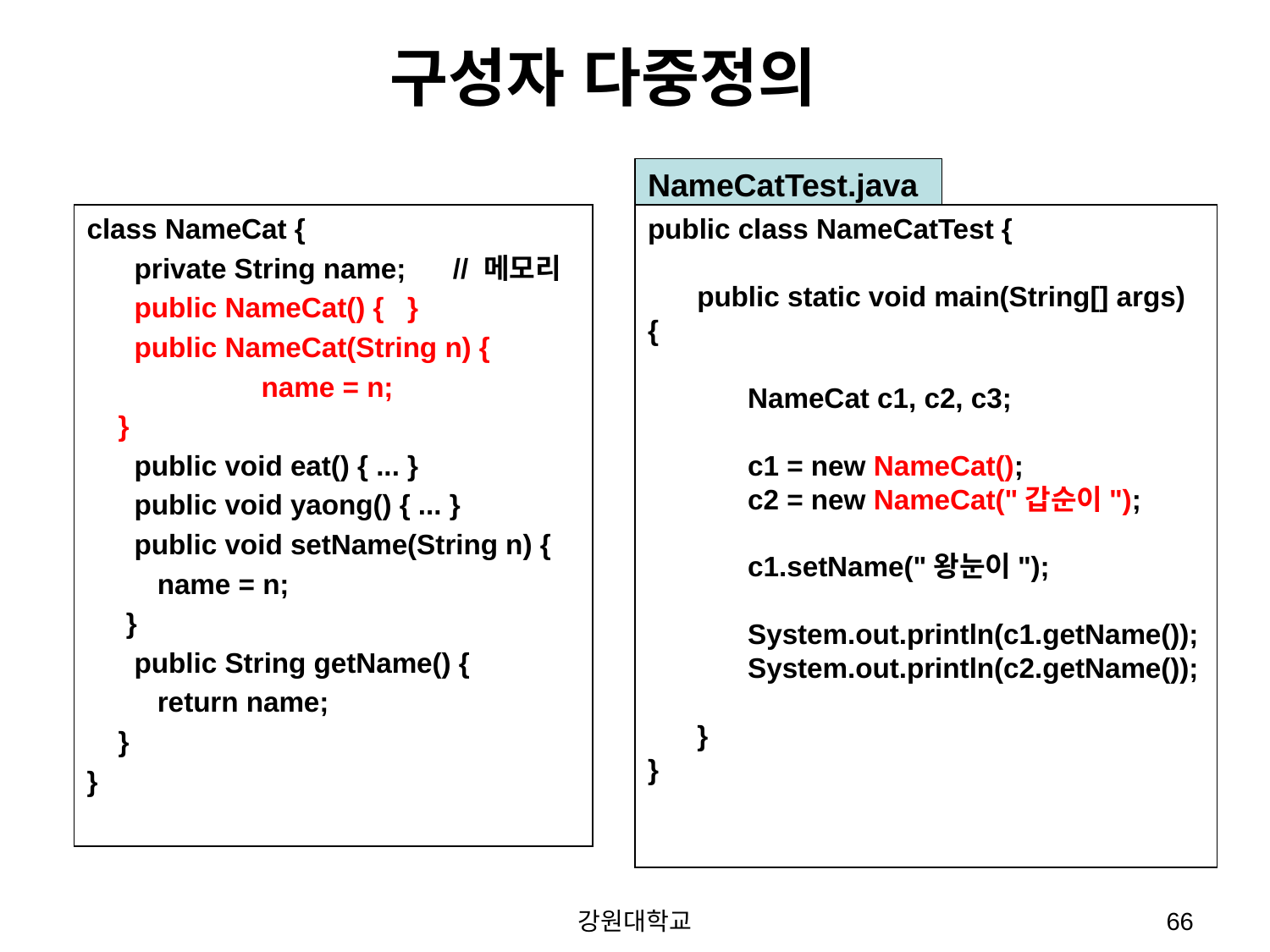

구성자 다중정의
NameCatTest.java
public class NameCatTest {

	public static void main(String[] args) {

		NameCat c1, c2, c3;

		c1 = new NameCat();
		c2 = new NameCat("갑순이");

		c1.setName("왕눈이");

		System.out.println(c1.getName());
		System.out.println(c2.getName());

	}
}

class NameCat {
	private String name;      // 메모리
	public NameCat() {   }
	public NameCat(String n) {
		name = n;
    }
	public void eat() { ... }
	public void yaong() { ... }
	public void setName(String n) {
         name = n;
     }
	public String getName() {
         return name;
    }
}
강원대학교
66